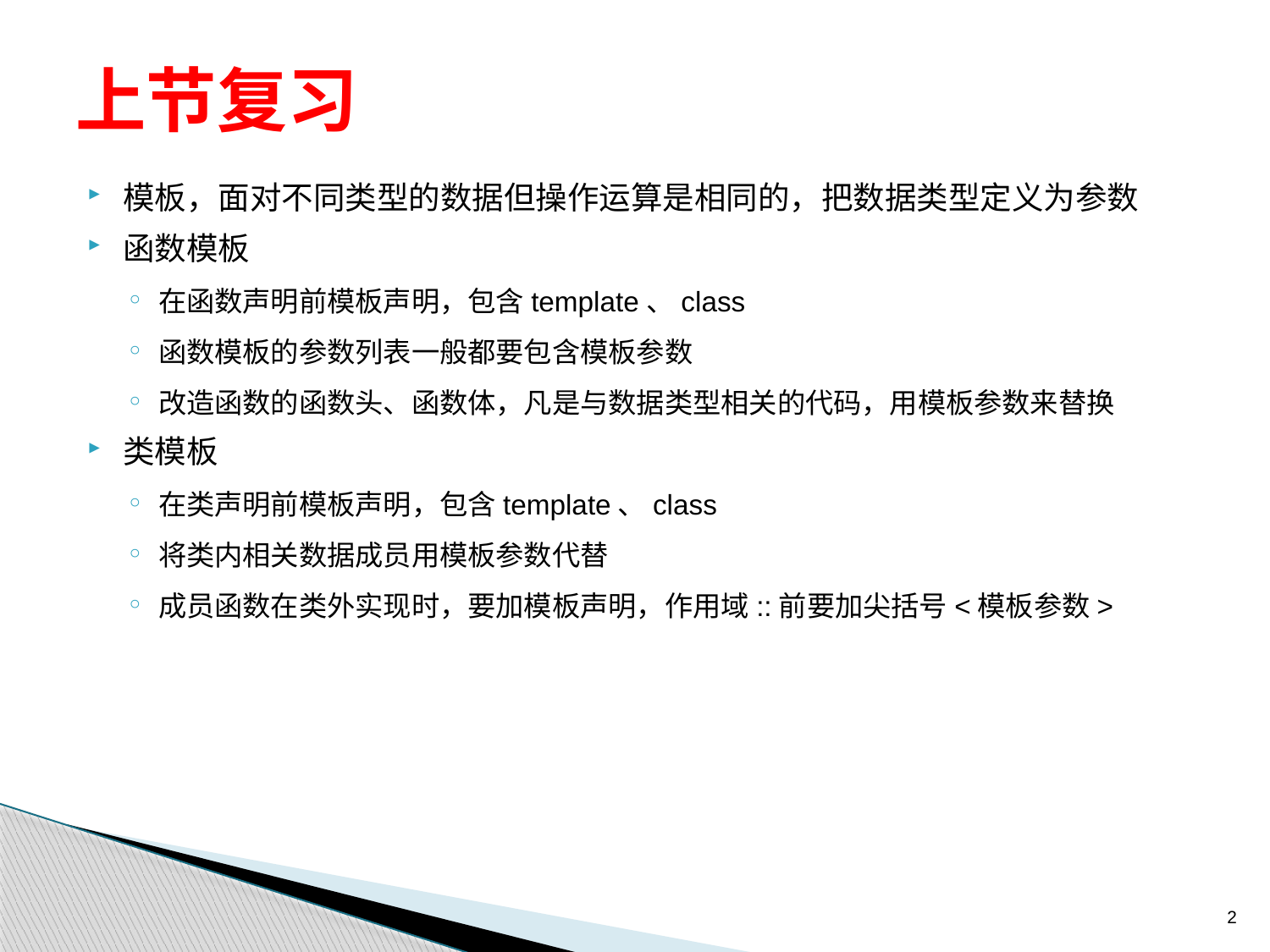

# 上节复习
模板，面对不同类型的数据但操作运算是相同的，把数据类型定义为参数
函数模板
在函数声明前模板声明，包含template、class
函数模板的参数列表一般都要包含模板参数
改造函数的函数头、函数体，凡是与数据类型相关的代码，用模板参数来替换
类模板
在类声明前模板声明，包含template、class
将类内相关数据成员用模板参数代替
成员函数在类外实现时，要加模板声明，作用域::前要加尖括号<模板参数>

2